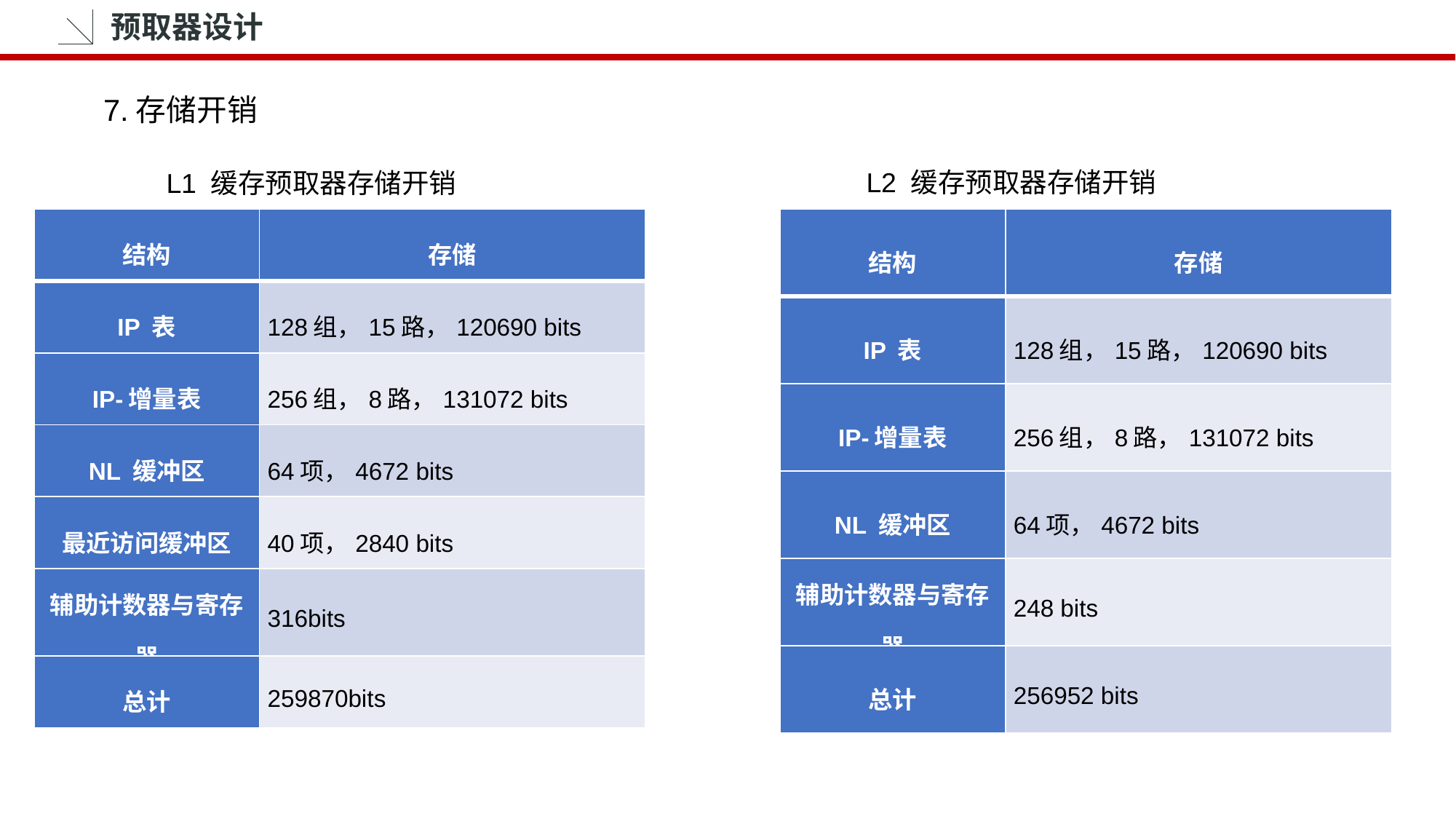

预取器设计
7.存储开销
 L2 缓存预取器存储开销
 L1 缓存预取器存储开销
| 结构 | 存储 |
| --- | --- |
| IP 表 | 128组，15路，120690 bits |
| IP-增量表 | 256组，8路，131072 bits |
| NL 缓冲区 | 64项，4672 bits |
| 辅助计数器与寄存器 | 248 bits |
| 总计 | 256952 bits |
| 结构 | 存储 |
| --- | --- |
| IP 表 | 128组，15路，120690 bits |
| IP-增量表 | 256组，8路，131072 bits |
| NL 缓冲区 | 64项，4672 bits |
| 最近访问缓冲区 | 40项，2840 bits |
| 辅助计数器与寄存器 | 316bits |
| 总计 | 259870bits |